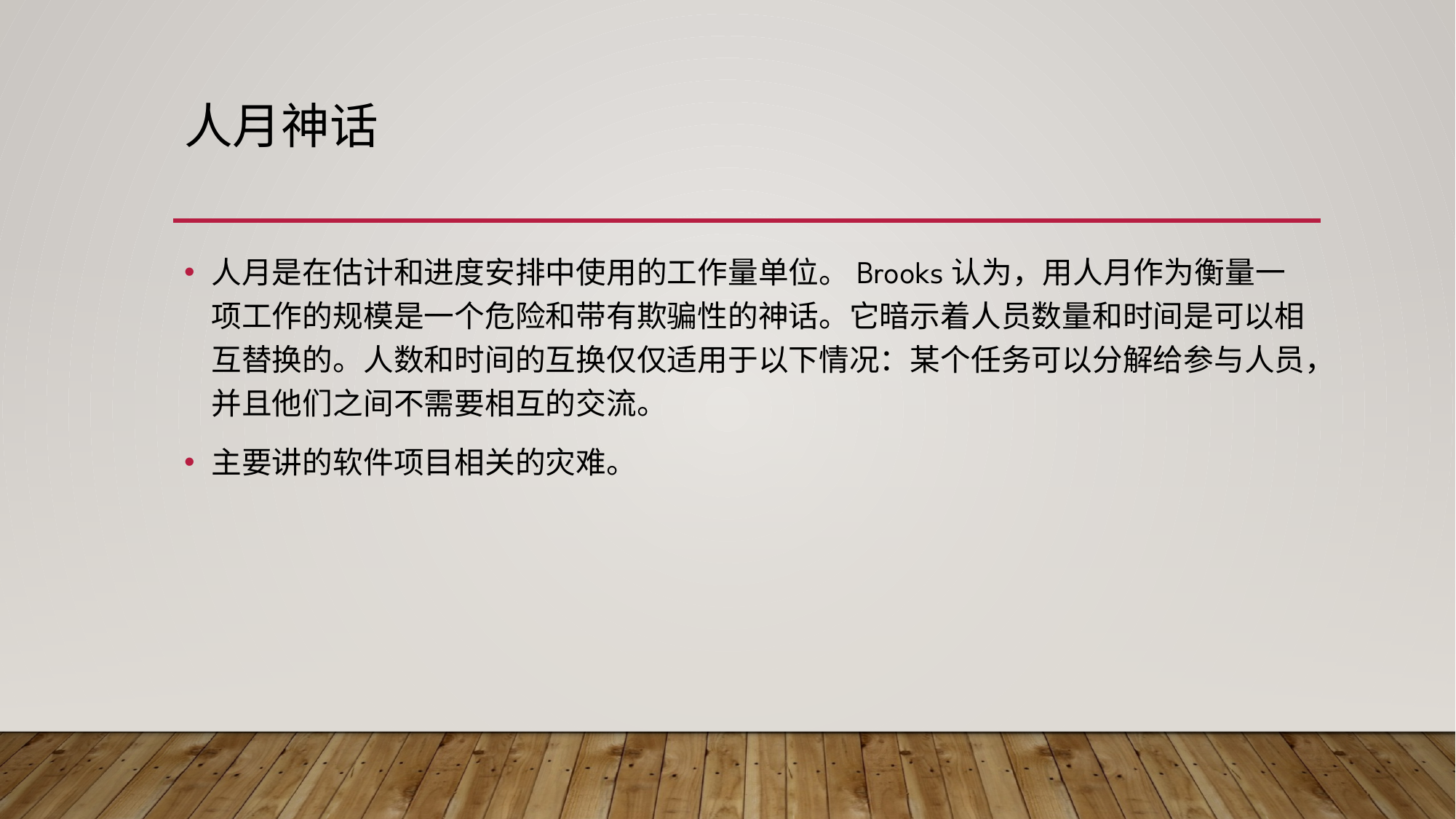

# 人月神话
人月是在估计和进度安排中使用的工作量单位。Brooks认为，用人月作为衡量一项工作的规模是一个危险和带有欺骗性的神话。它暗示着人员数量和时间是可以相互替换的。人数和时间的互换仅仅适用于以下情况：某个任务可以分解给参与人员，并且他们之间不需要相互的交流。
主要讲的软件项目相关的灾难。